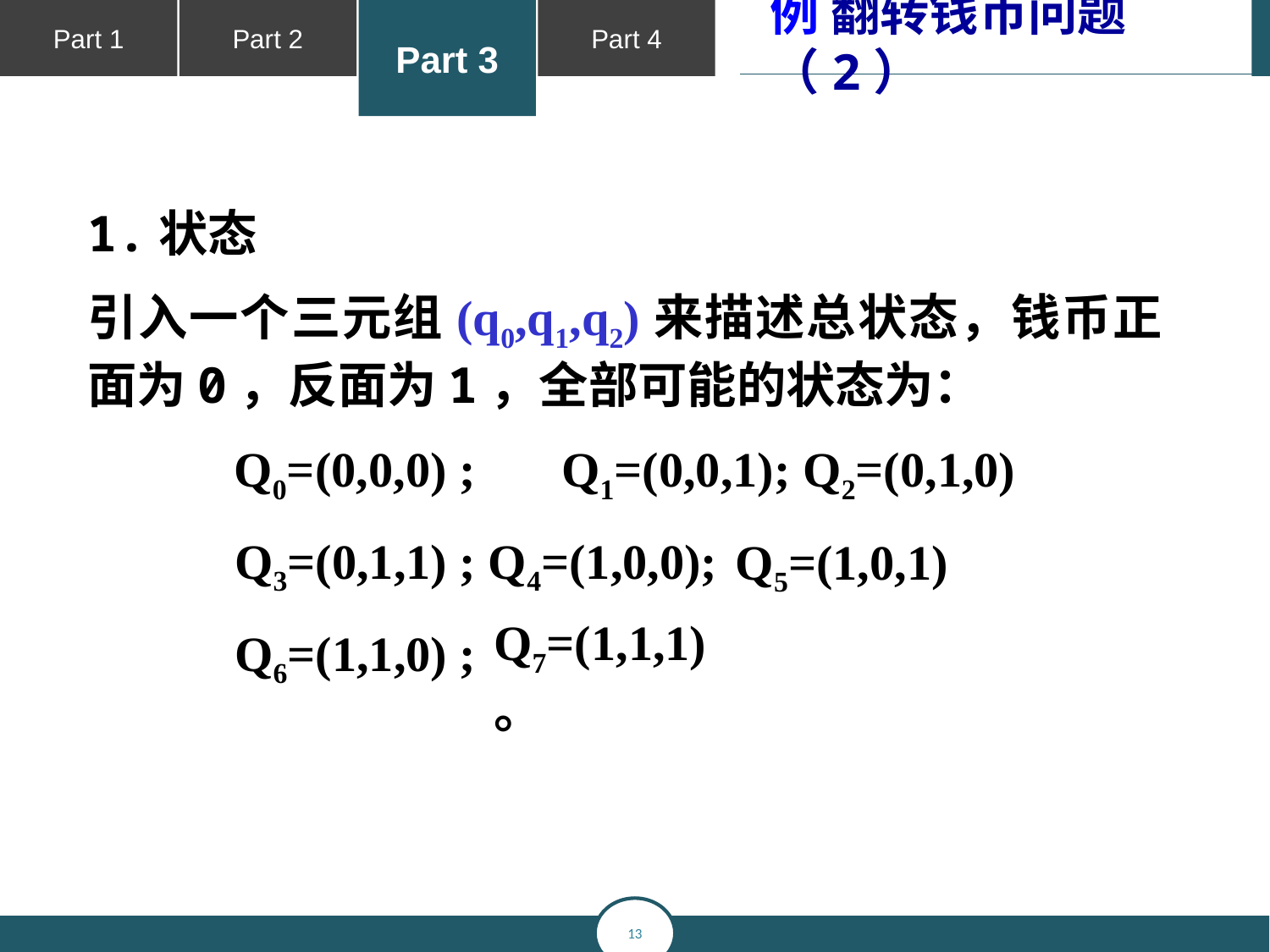

例 翻转钱币问题（2）
1.状态
引入一个三元组(q0,q1,q2)来描述总状态，钱币正面为0，反面为1，全部可能的状态为：
                Q1=(0,0,1); Q2=(0,1,0)
            Q3=(0,1,1) ; Q4=(1,0,0);
            Q6=(1,1,0) ;
Q0=(0,0,0) ;
Q5=(1,0,1)
Q7=(1,1,1)。